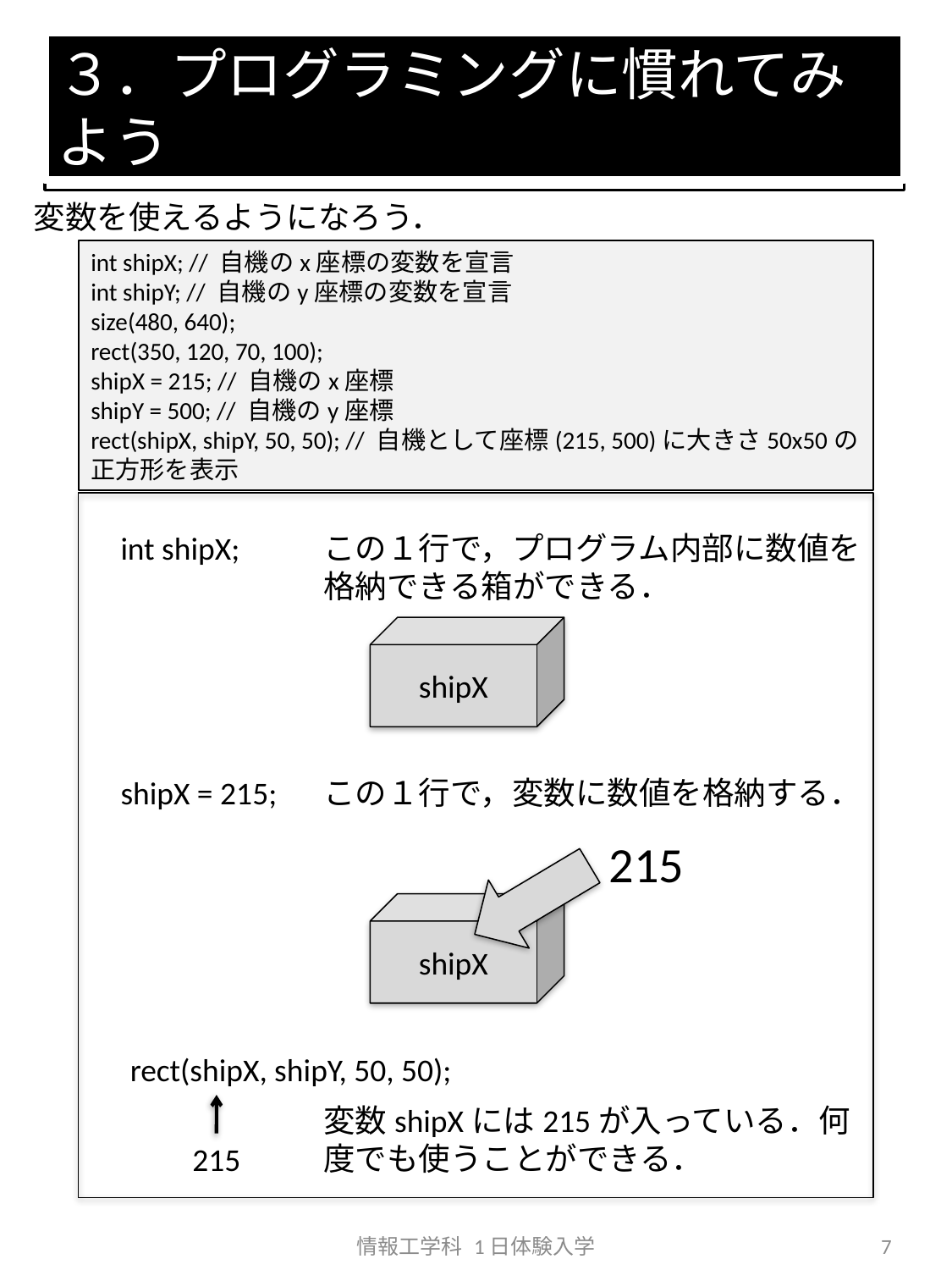

３．プログラミングに慣れてみよう
Step3-1. 変数を使えるようになろう
変数を使えるようになろう．
int shipX; // 自機のx座標の変数を宣言
int shipY; // 自機のy座標の変数を宣言
size(480, 640);
rect(350, 120, 70, 100);
shipX = 215; // 自機のx座標
shipY = 500; // 自機のy座標
rect(shipX, shipY, 50, 50); // 自機として座標(215, 500)に大きさ50x50の正方形を表示

int shipX;
この１行で，プログラム内部に数値を格納できる箱ができる．
shipX
shipX = 215;
この１行で，変数に数値を格納する．
215

shipX
rect(shipX, shipY, 50, 50);
変数shipXには215が入っている．何度でも使うことができる．
215
情報工学科 1日体験入学
7